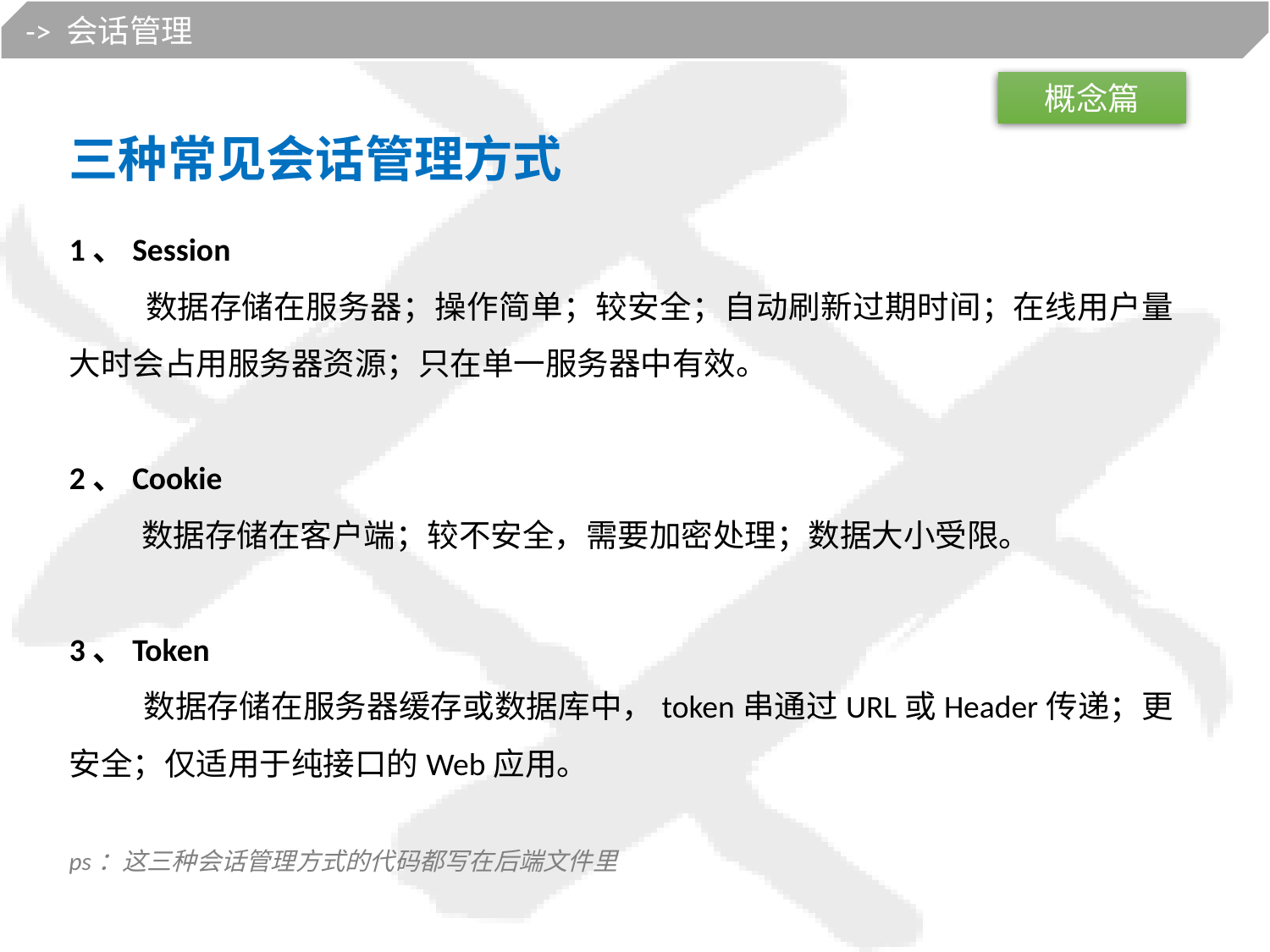

-> 会话管理
概念篇
三种常见会话管理方式
1、Session
         数据存储在服务器；操作简单；较安全；自动刷新过期时间；在线用户量大时会占用服务器资源；只在单一服务器中有效。

2、Cookie
         数据存储在客户端；较不安全，需要加密处理；数据大小受限。

3、Token
         数据存储在服务器缓存或数据库中，token串通过URL或Header传递；更安全；仅适用于纯接口的Web应用。
ps：这三种会话管理方式的代码都写在后端文件里